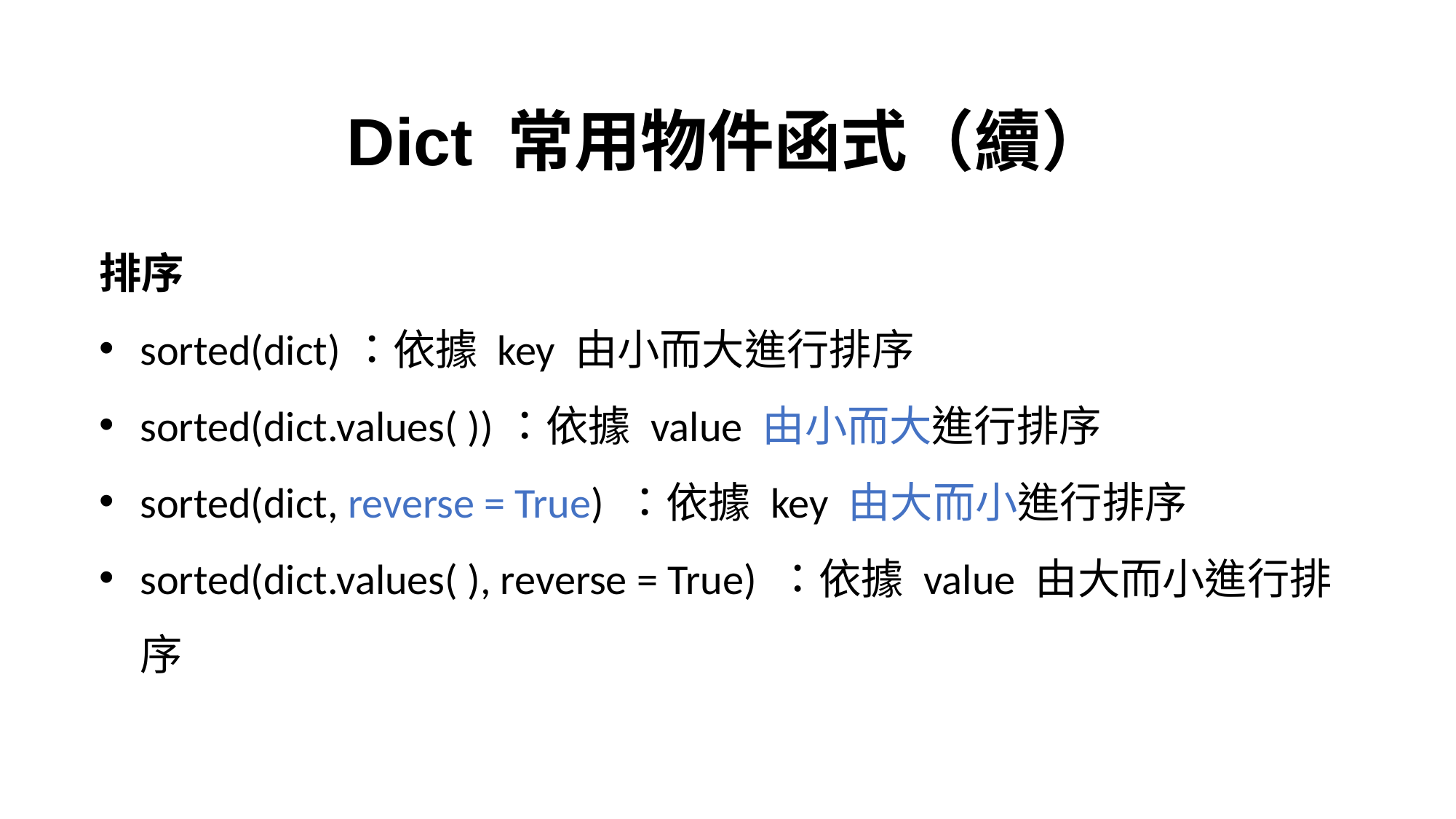

Dict 常用物件函式（續）
排序
sorted(dict)：依據 key 由小而大進行排序
sorted(dict.values( ))：依據 value 由小而大進行排序
sorted(dict, reverse = True) ：依據 key 由大而小進行排序
sorted(dict.values( ), reverse = True) ：依據 value 由大而小進行排序